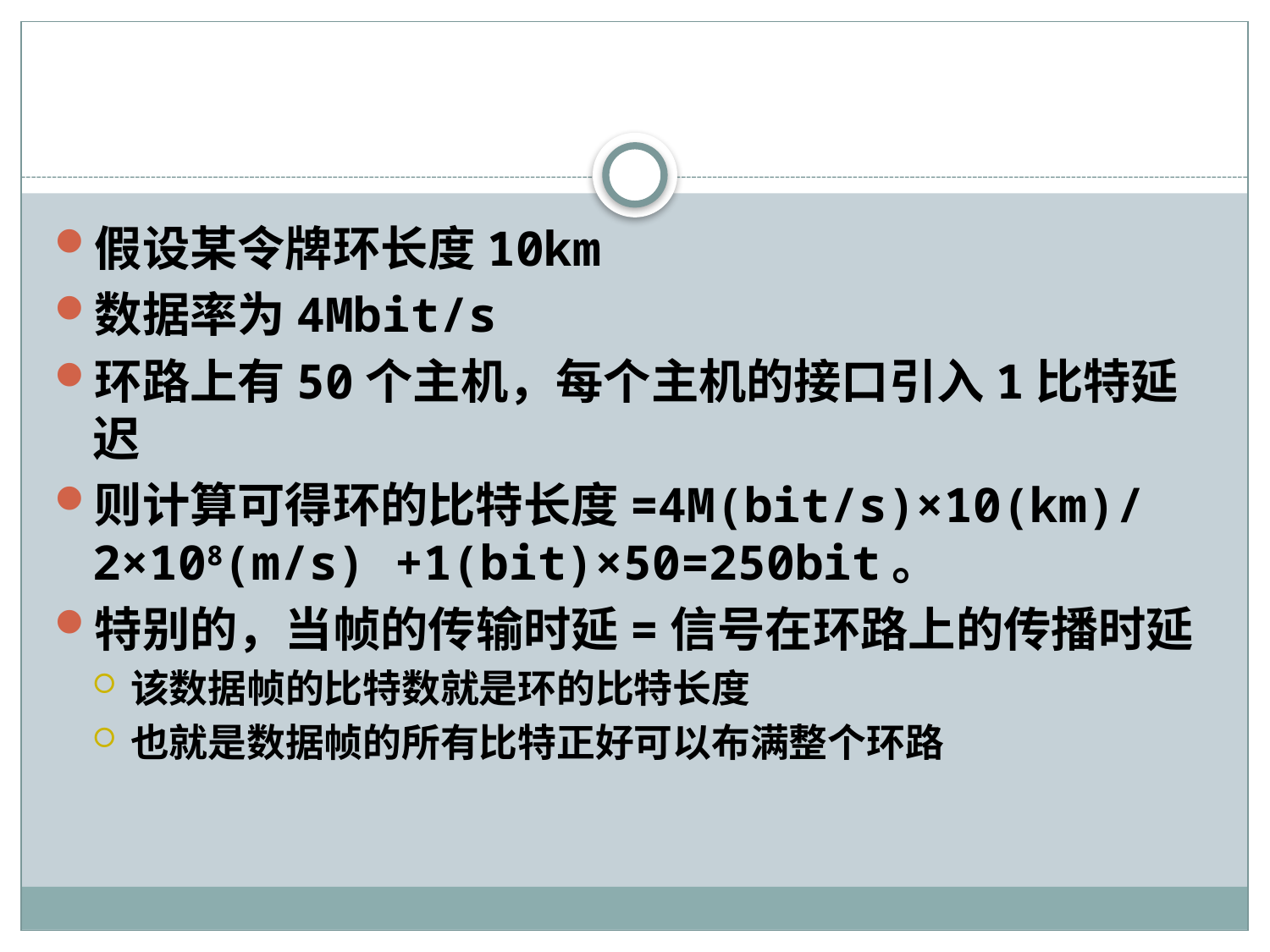

#
假设某令牌环长度10km
数据率为4Mbit/s
环路上有50个主机，每个主机的接口引入1比特延迟
则计算可得环的比特长度=4M(bit/s)×10(km)/2×108(m/s) +1(bit)×50=250bit。
特别的，当帧的传输时延=信号在环路上的传播时延
该数据帧的比特数就是环的比特长度
也就是数据帧的所有比特正好可以布满整个环路